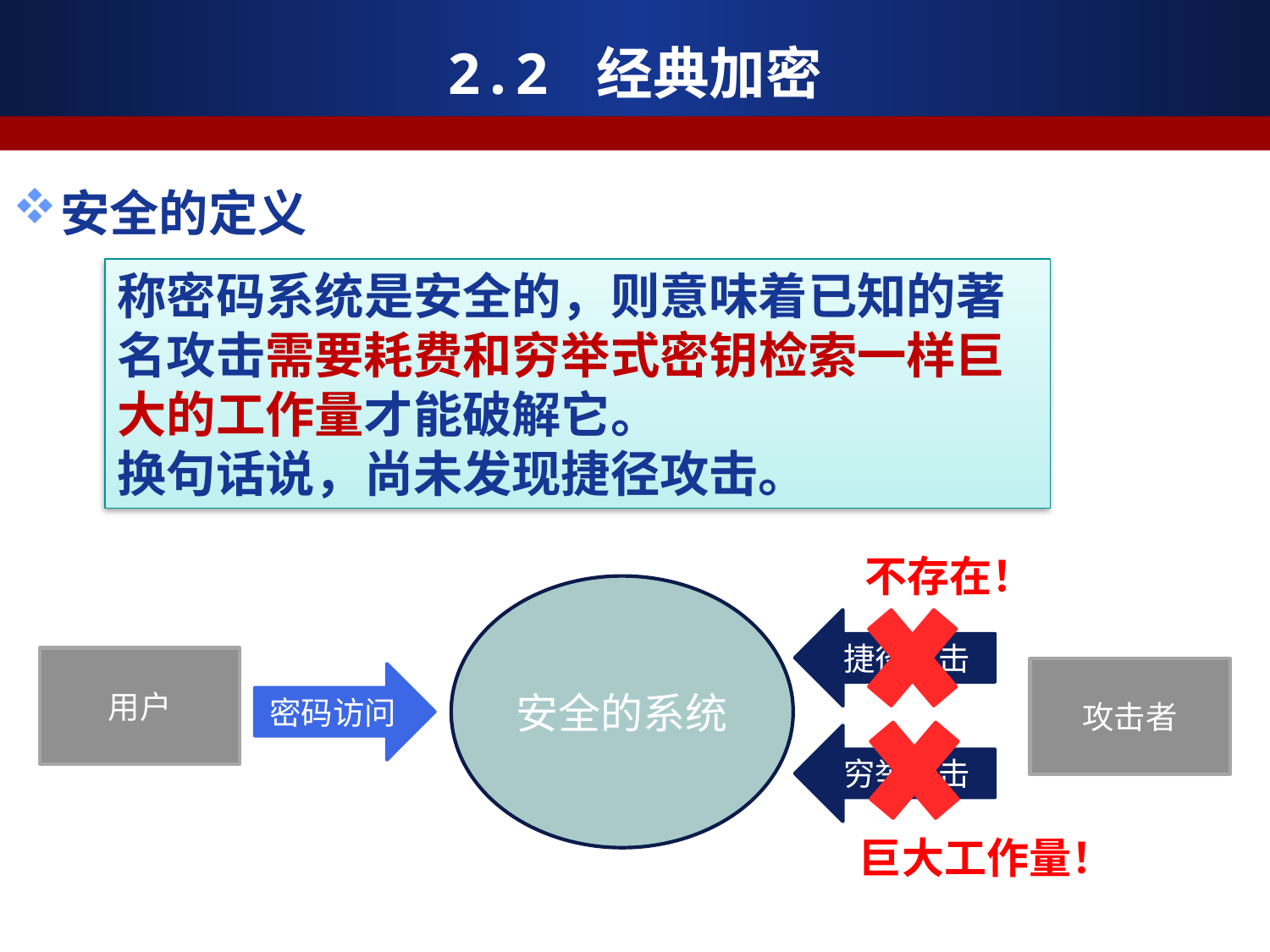

2.2 经典加密
安全的定义

称密码系统是安全的，则意味着已知的著名攻击需要耗费和穷举式密钥检索一样巨大的工作量才能破解它。
换句话说，尚未发现捷径攻击。
不存在！
安全的系统

捷径攻击
用户
攻击者
密码访问

穷举攻击
巨大工作量！
17